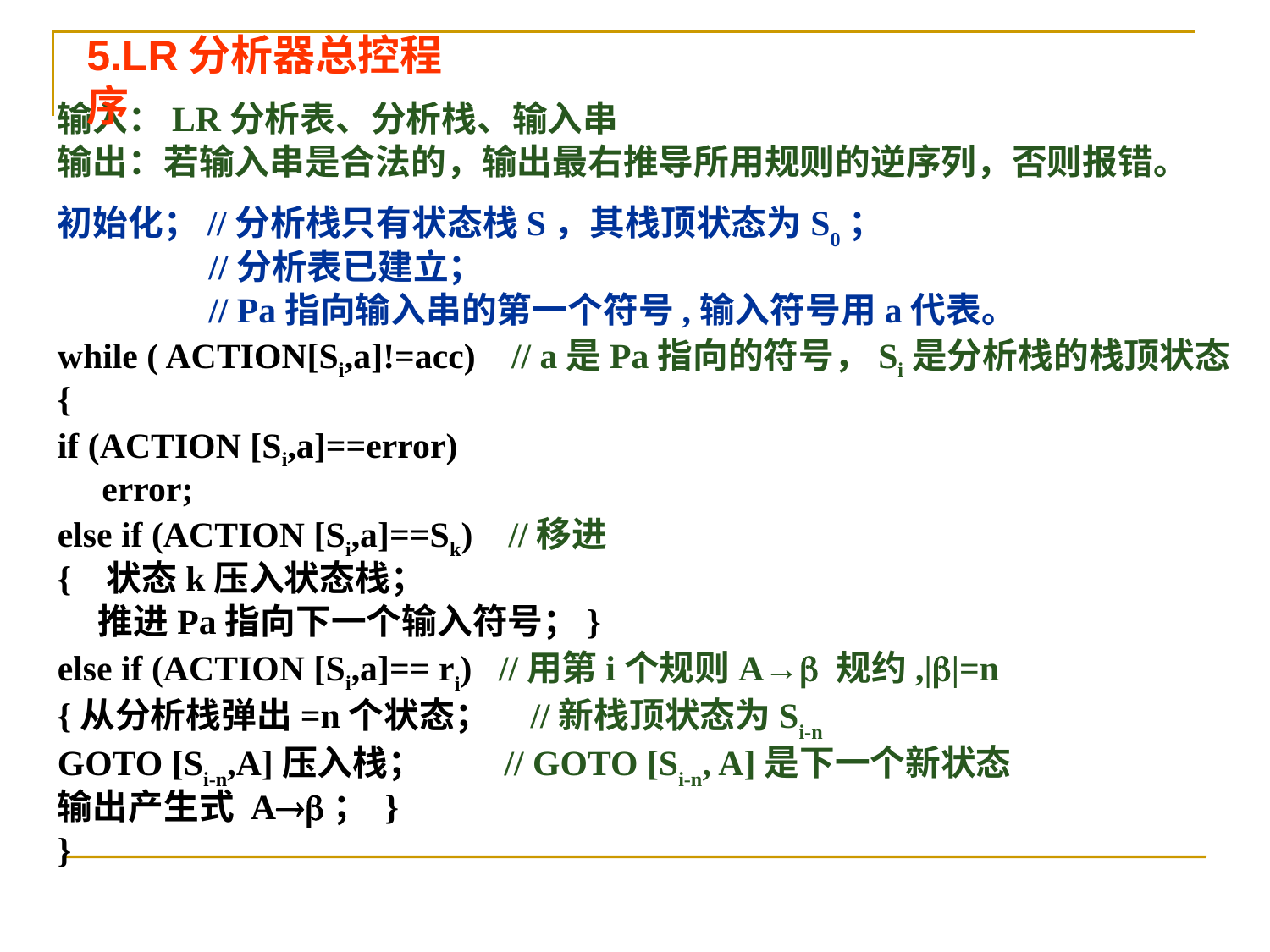

5.LR分析器总控程序
输入：LR分析表、分析栈、输入串
输出：若输入串是合法的，输出最右推导所用规则的逆序列，否则报错。
初始化；//分析栈只有状态栈S，其栈顶状态为S0；
                 //分析表已建立；
                 // Pa指向输入串的第一个符号,输入符号用a代表。
while ( ACTION[Si,a]!=acc)    // a是Pa指向的符号，Si是分析栈的栈顶状态
{
if (ACTION [Si,a]==error)
     error;
else if (ACTION [Si,a]==Sk)    //移进
{   状态k压入状态栈；
    推进Pa指向下一个输入符号；}
else if (ACTION [Si,a]== ri)   //用第i个规则A→β 规约,|β|=n
{从分析栈弹出=n个状态；    //新栈顶状态为Si-n
GOTO [Si-n,A]压入栈；         // GOTO [Si-n, A]是下一个新状态
输出产生式 A→β； }
}
39